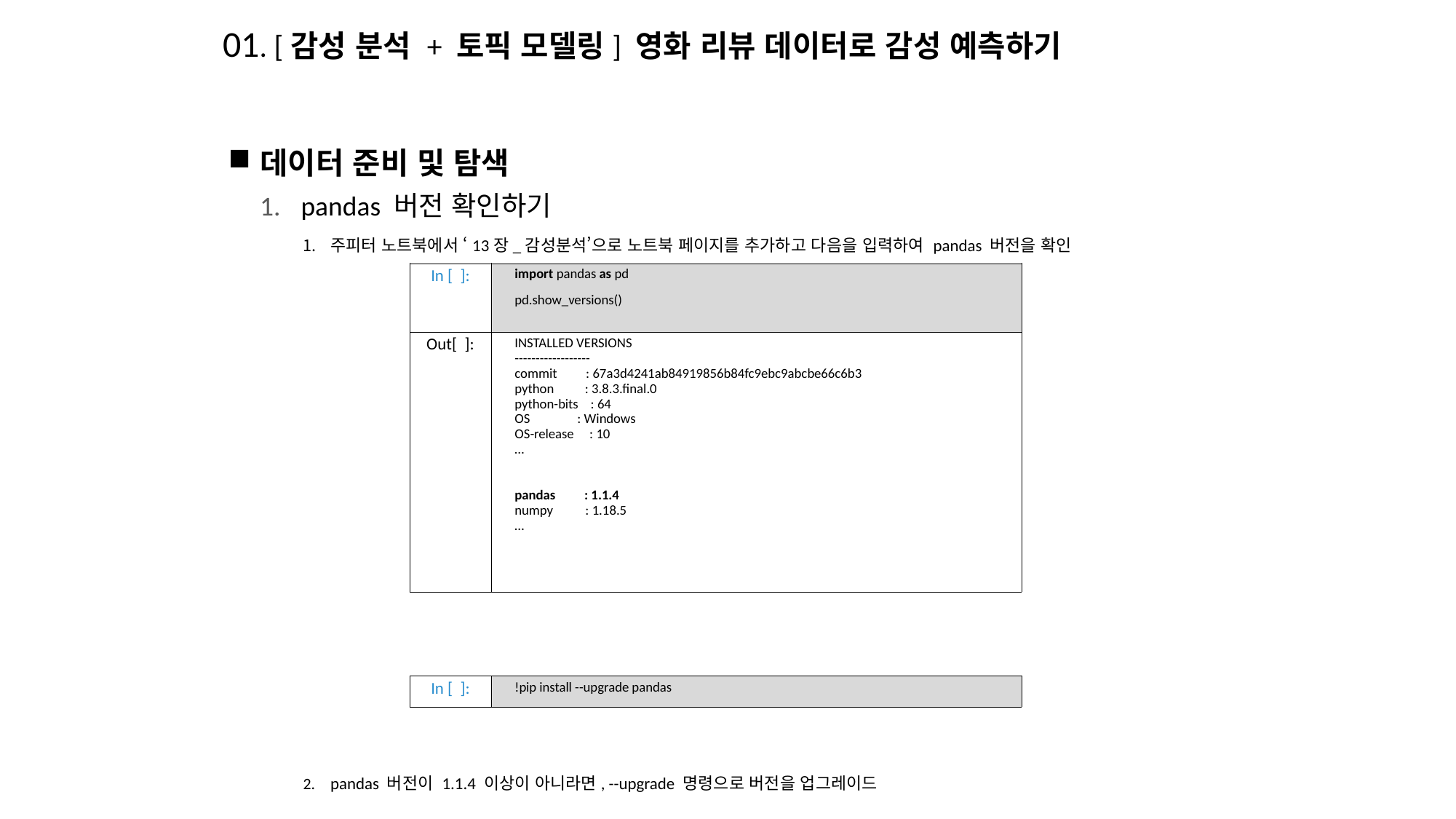

# 01. [감성 분석 + 토픽 모델링] 영화 리뷰 데이터로 감성 예측하기
데이터 준비 및 탐색
pandas 버전 확인하기
주피터 노트북에서 ‘13장_감성분석’으로 노트북 페이지를 추가하고 다음을 입력하여 pandas 버전을 확인

pandas 버전이 1.1.4 이상이 아니라면, --upgrade 명령으로 버전을 업그레이드
| In [ ]: | import pandas as pd pd.show\_versions() |
| --- | --- |
| Out[ ]: | INSTALLED VERSIONS ------------------ commit : 67a3d4241ab84919856b84fc9ebc9abcbe66c6b3 python : 3.8.3.final.0 python-bits : 64 OS : Windows OS-release : 10 … pandas : 1.1.4 numpy : 1.18.5 … |

| In [ ]: | !pip install --upgrade pandas |
| --- | --- |